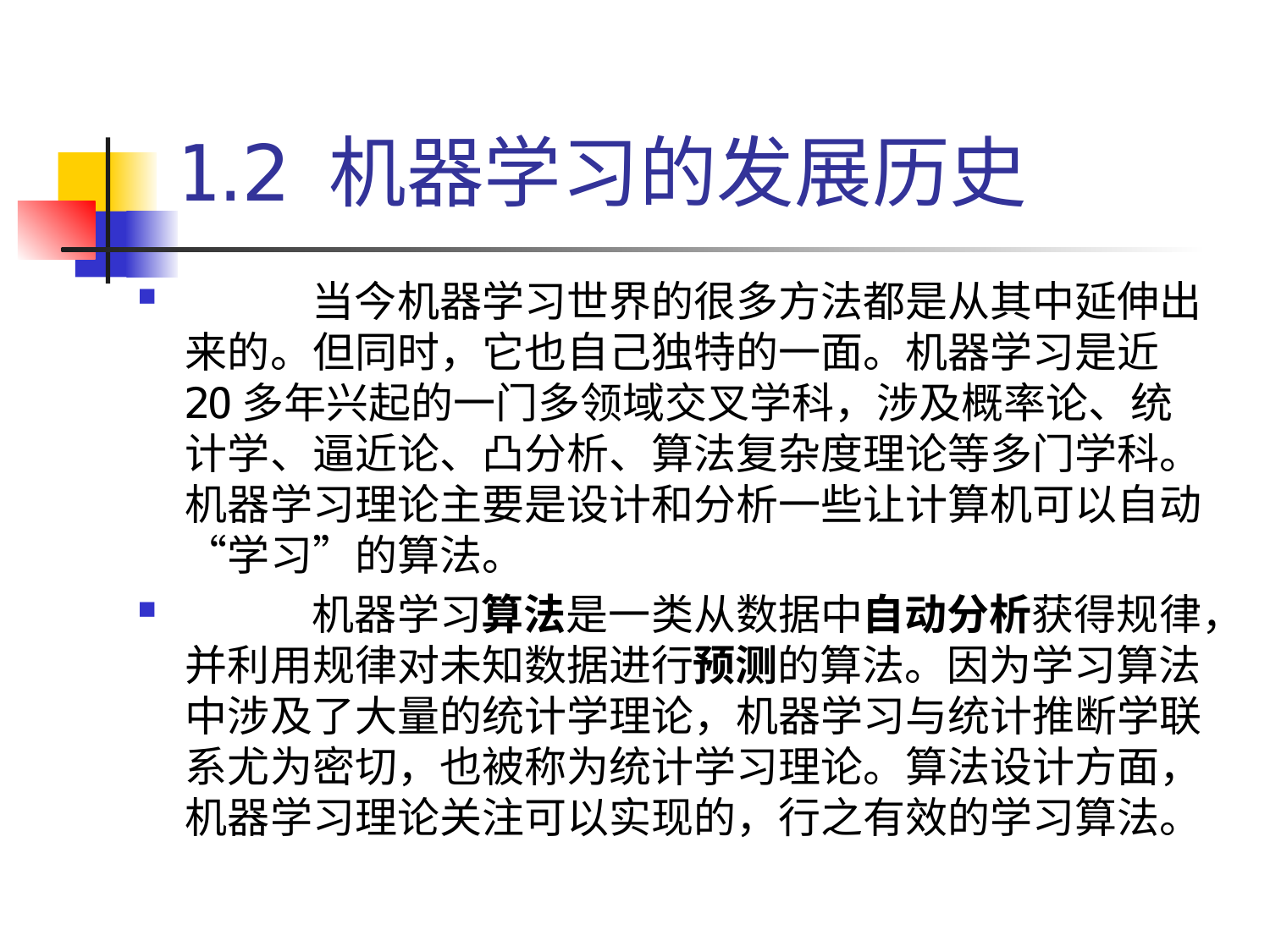

# 1.2 机器学习的发展历史
 	当今机器学习世界的很多方法都是从其中延伸出来的。但同时，它也自己独特的一面。机器学习是近20多年兴起的一门多领域交叉学科，涉及概率论、统计学、逼近论、凸分析、算法复杂度理论等多门学科。机器学习理论主要是设计和分析一些让计算机可以自动“学习”的算法。
 	机器学习算法是一类从数据中自动分析获得规律，并利用规律对未知数据进行预测的算法。因为学习算法中涉及了大量的统计学理论，机器学习与统计推断学联系尤为密切，也被称为统计学习理论。算法设计方面，机器学习理论关注可以实现的，行之有效的学习算法。